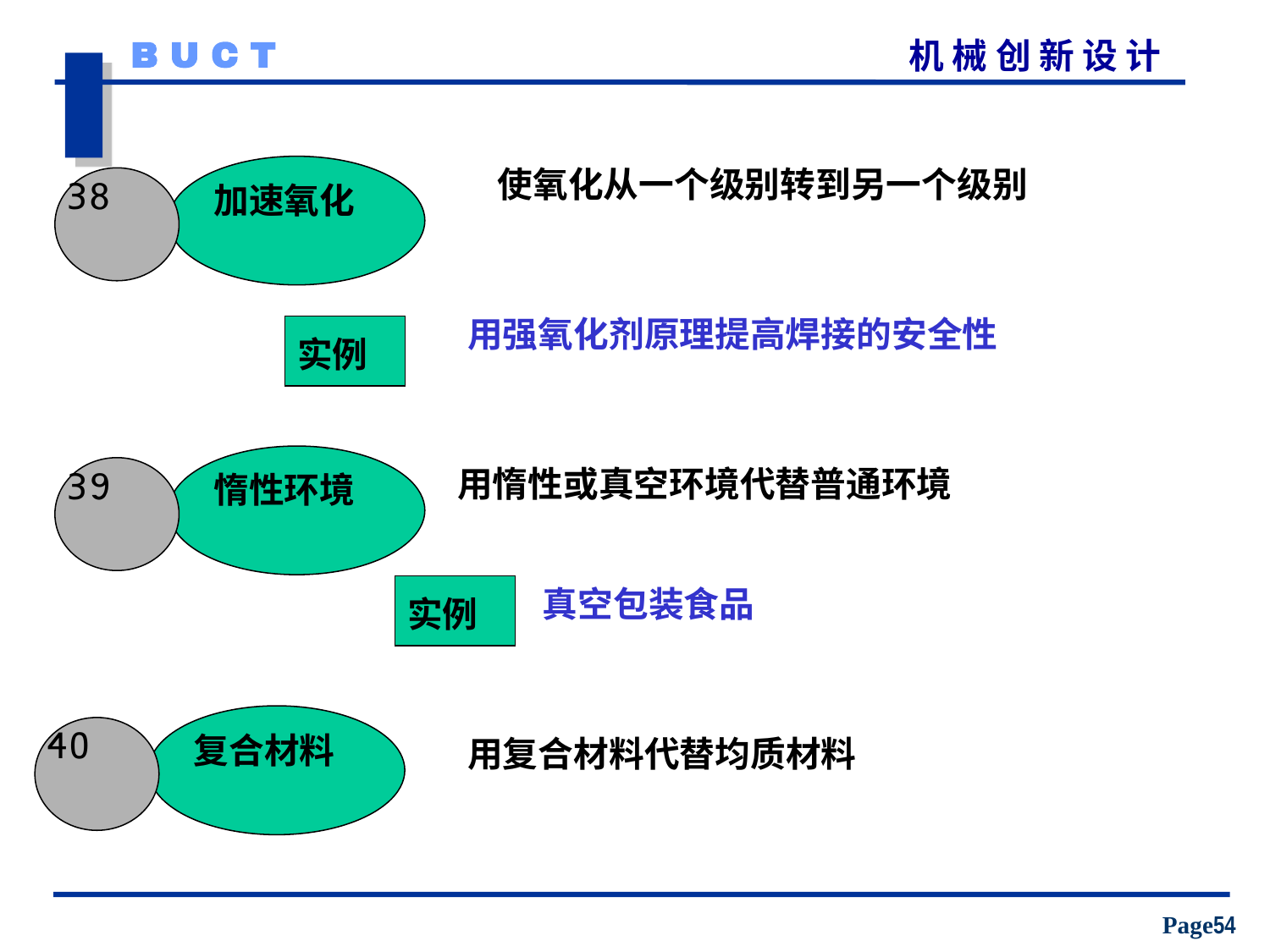

加速氧化

38
使氧化从一个级别转到另一个级别
用强氧化剂原理提高焊接的安全性

实例

惰性环境

39
用惰性或真空环境代替普通环境

实例
真空包装食品

复合材料

40
用复合材料代替均质材料
Page54